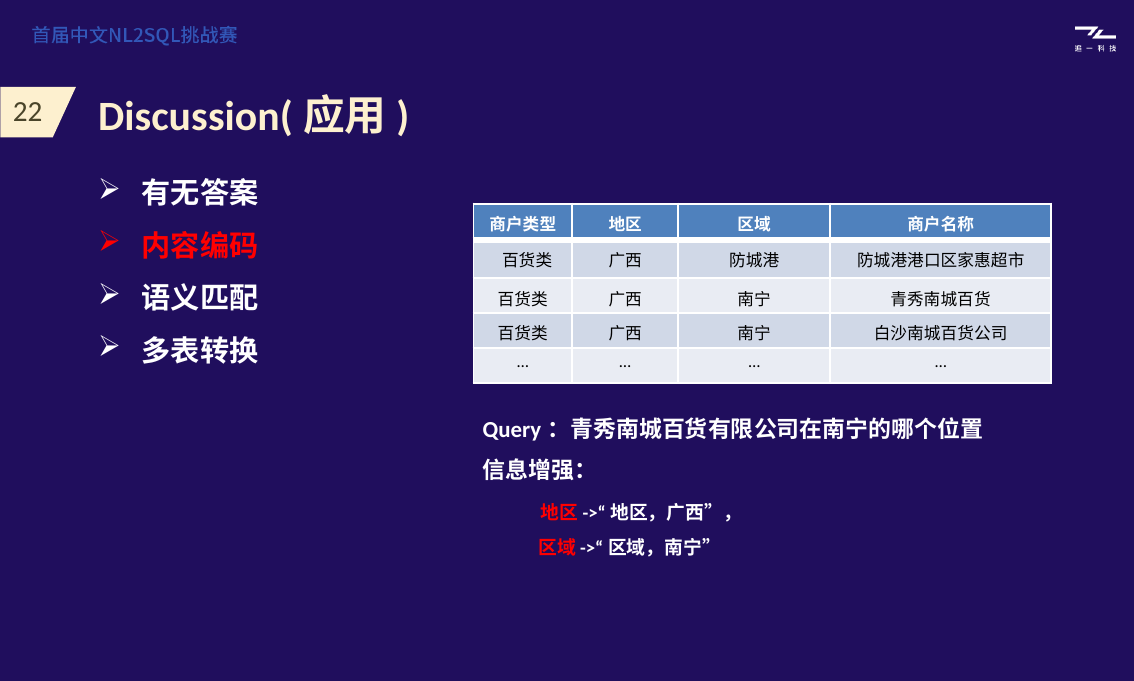

Discussion(应用)
  有无答案
  内容编码
  语义匹配
  多表转换
| 商户类型 | 地区 | 区域 | 商户名称 |
| --- | --- | --- | --- |
| 百货类 | 广西 | 防城港 | 防城港港口区家惠超市 |
| 百货类 | 广西 | 南宁 | 青秀南城百货 |
| 百货类 | 广西 | 南宁 | 白沙南城百货公司 |
| … | … | … | … |
Query：青秀南城百货有限公司在南宁的哪个位置
信息增强：
          地区->“地区，广西”，
            区域->“区域，南宁”